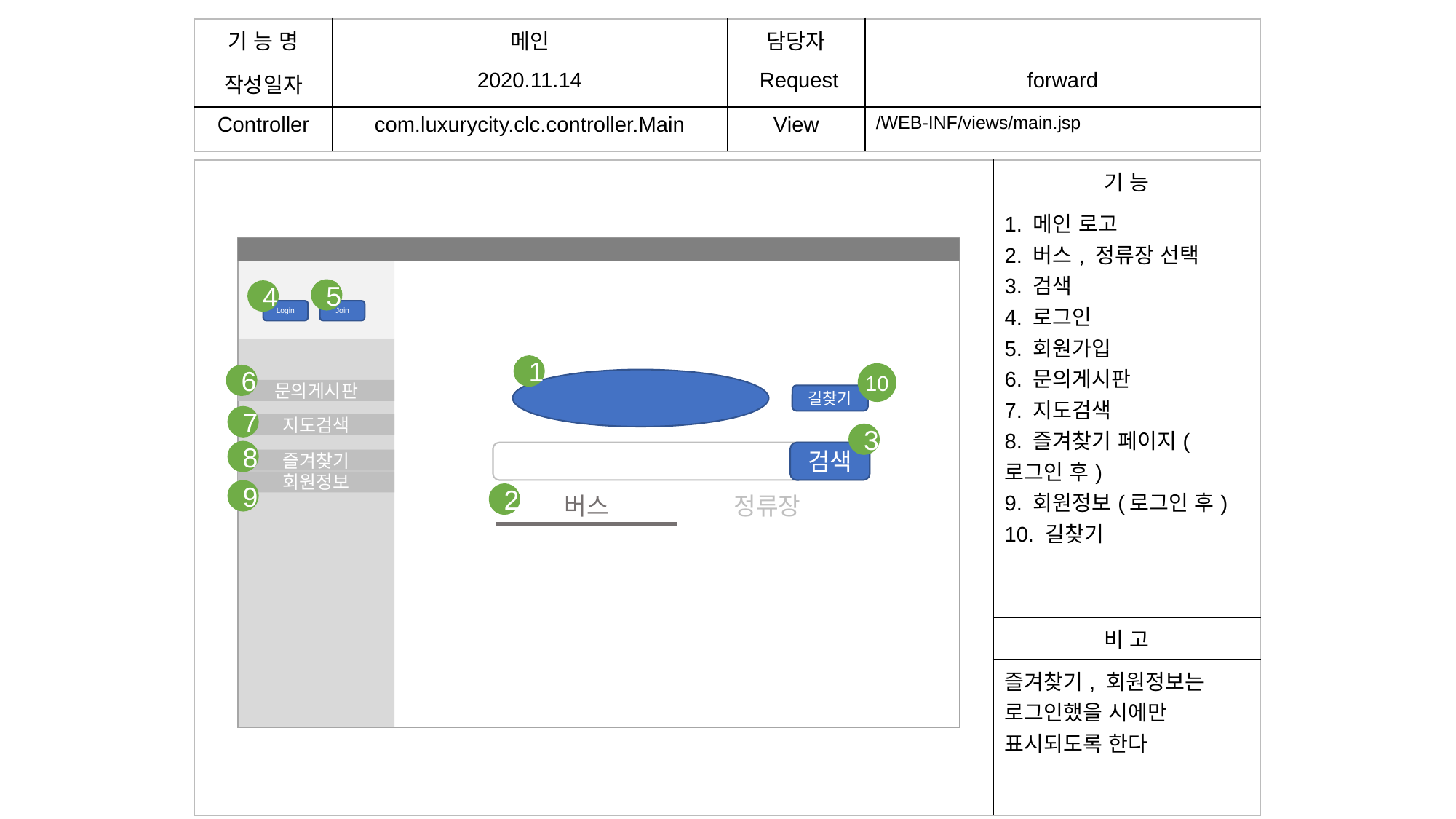

| 기 능 명 | 메인 | 담당자 |  |
| --- | --- | --- | --- |
| 작성일자 | 2020.11.14 | Request | forward |
| Controller | com.luxurycity.clc.controller.Main | View | /WEB-INF/views/main.jsp |
|  | 기 능 |
| --- | --- |
|  | 1. 메인 로고 2. 버스, 정류장 선택 3. 검색 4. 로그인 5. 회원가입 6. 문의게시판 7. 지도검색 8. 즐겨찾기 페이지(로그인 후) 9. 회원정보(로그인 후) 10. 길찾기 |
|  | 비 고 |
|  | 즐겨찾기, 회원정보는 로그인했을 시에만 표시되도록 한다 |

5
4
Login
Join

1
10
6

문의게시판
길찾기
7
지도검색
3
8

검색
즐겨찾기
회원정보
9
2
정류장
버스